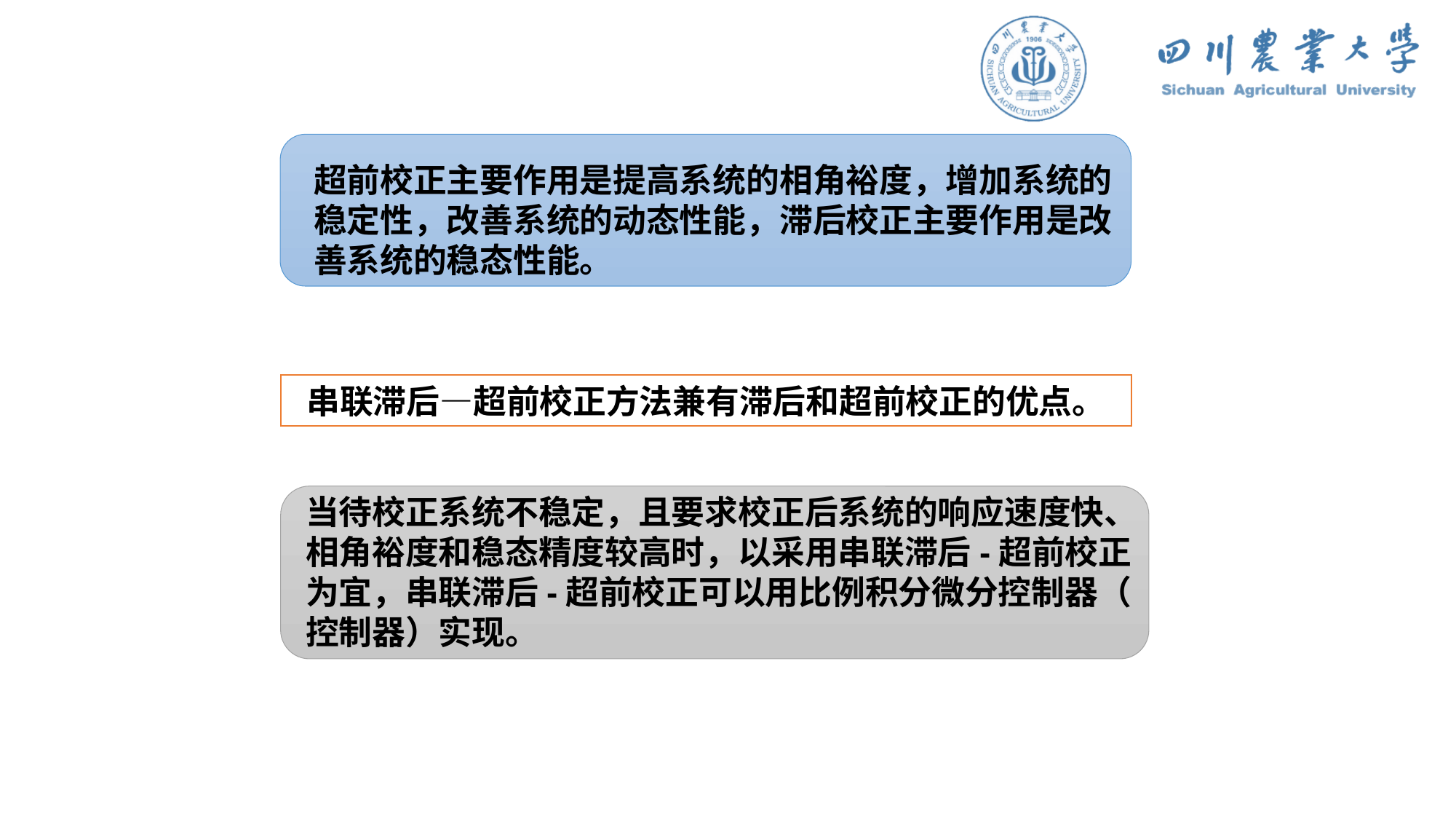

超前校正主要作用是提高系统的相角裕度，增加系统的稳定性，改善系统的动态性能，滞后校正主要作用是改善系统的稳态性能。
串联滞后—超前校正方法兼有滞后和超前校正的优点。

当待校正系统不稳定，且要求校正后系统的响应速度快、相角裕度和稳态精度较高时，以采用串联滞后-超前校正为宜，串联滞后-超前校正可以用比例积分微分控制器（ 控制器）实现。